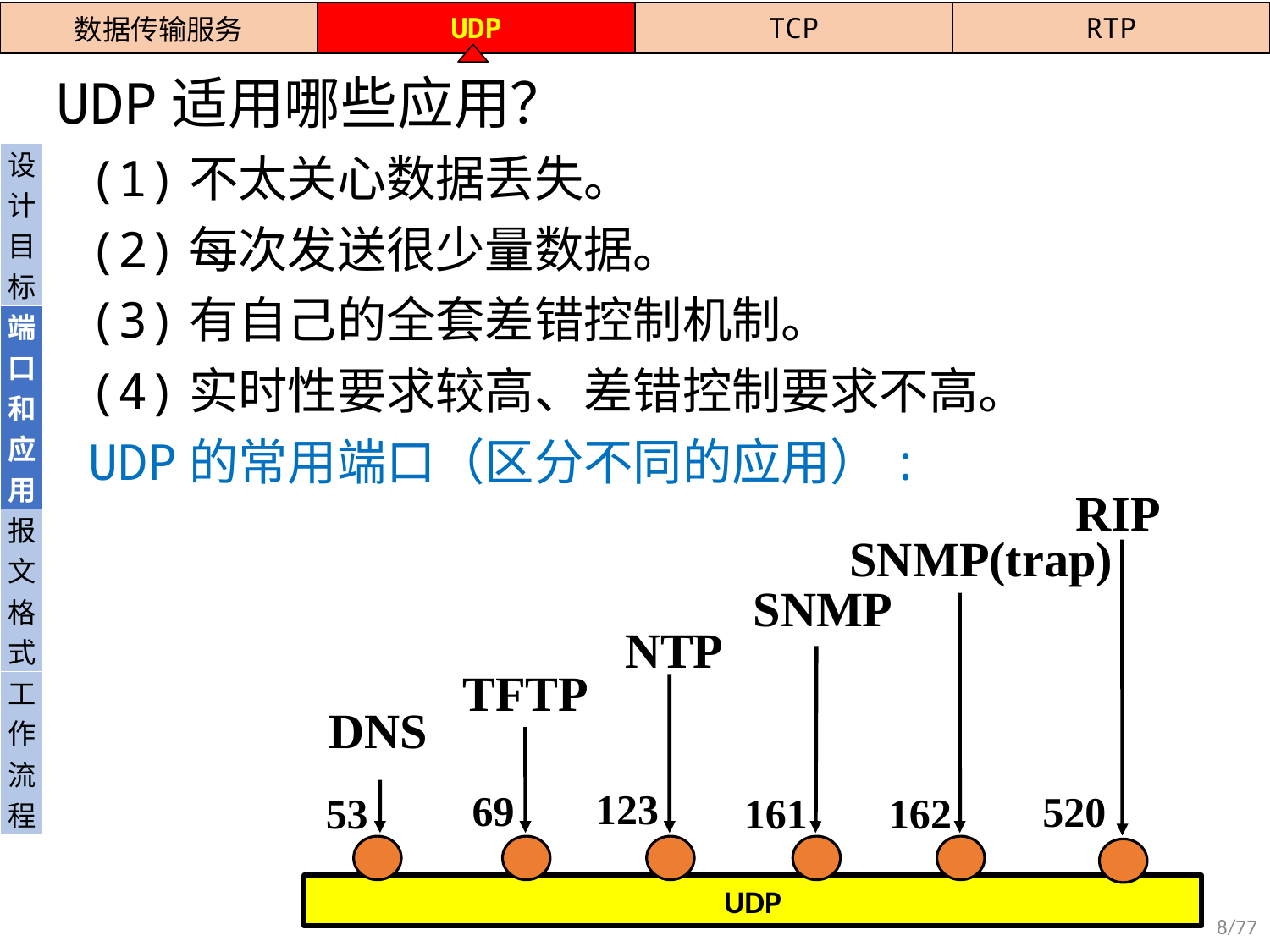

| 数据传输服务 | UDP | TCP | RTP |
| --- | --- | --- | --- |

# UDP适用哪些应用？
| 设计目标 |
| --- |
| 端口和应用 |
| 报文格式 |
| 工作流程 |
(1)不太关心数据丢失。
(2)每次发送很少量数据。
(3)有自己的全套差错控制机制。
(4)实时性要求较高、差错控制要求不高。
UDP的常用端口（区分不同的应用）:
RIP
SNMP(trap)

SNMP

NTP

TFTP

DNS

123
69
520
53

161
162

UDP
8/77